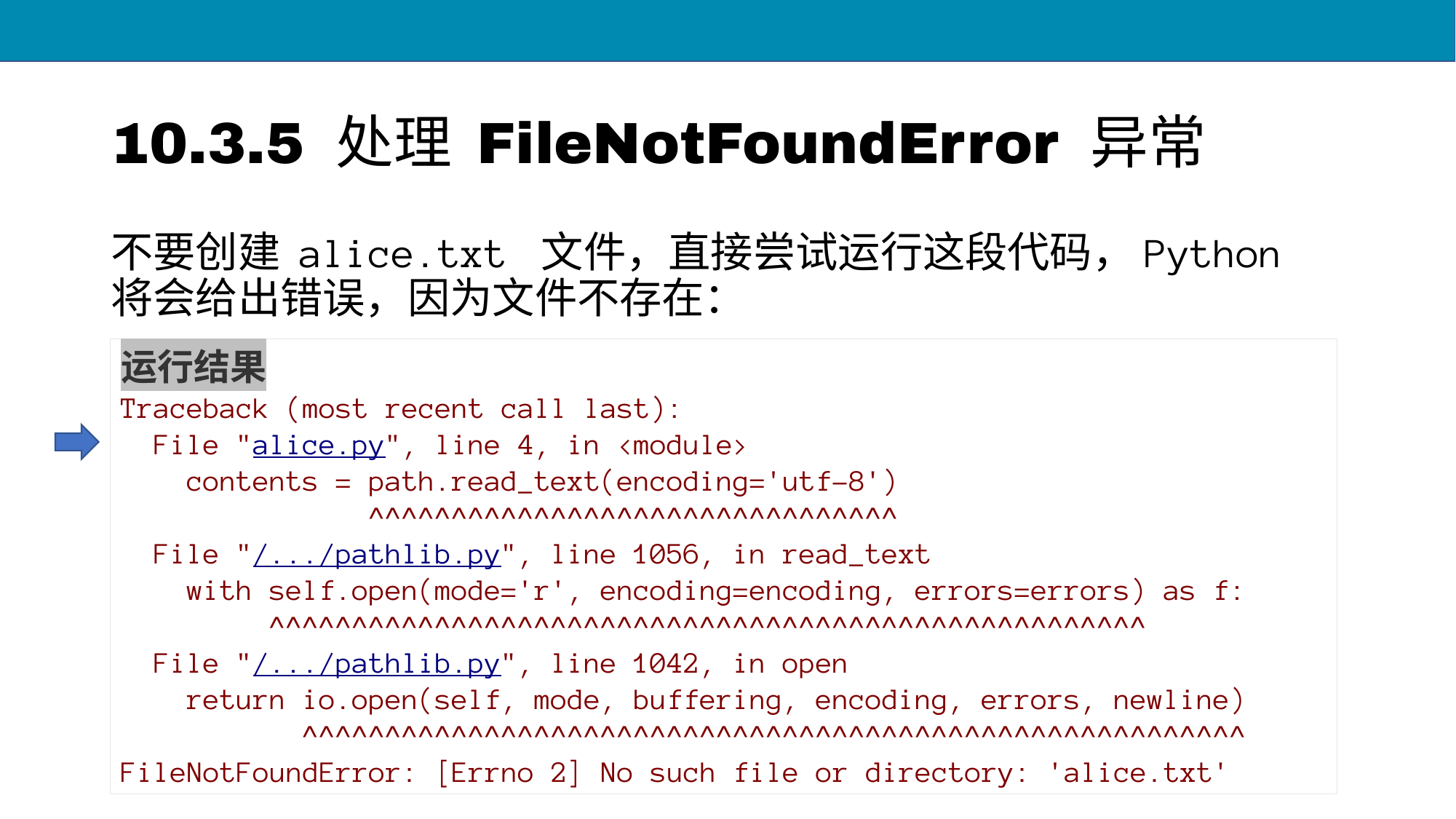

# 10.3.5 处理 FileNotFoundError 异常
不要创建 alice.txt 文件，直接尝试运行这段代码，Python 将会给出错误，因为文件不存在：

运行结果
Traceback (most recent call last):
  File "alice.py", line 4, in <module>
    contents = path.read_text(encoding='utf-8')
               ^^^^^^^^^^^^^^^^^^^^^^^^^^^^^^^^
  File "/.../pathlib.py", line 1056, in read_text
    with self.open(mode='r', encoding=encoding, errors=errors) as f:
         ^^^^^^^^^^^^^^^^^^^^^^^^^^^^^^^^^^^^^^^^^^^^^^^^^^^^^
  File "/.../pathlib.py", line 1042, in open
    return io.open(self, mode, buffering, encoding, errors, newline)
           ^^^^^^^^^^^^^^^^^^^^^^^^^^^^^^^^^^^^^^^^^^^^^^^^^^^^^^^^^
FileNotFoundError: [Errno 2] No such file or directory: 'alice.txt'